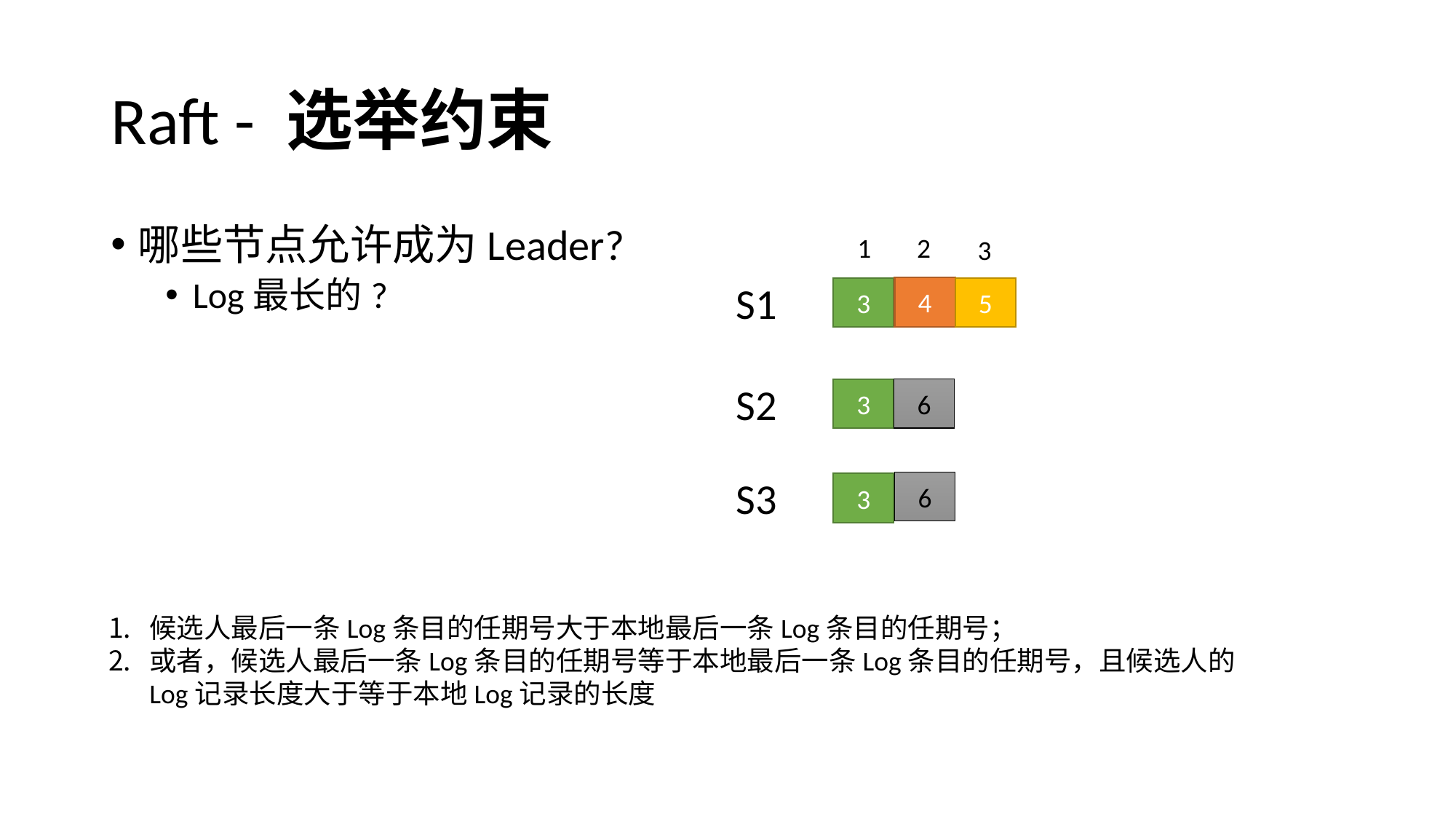

# Raft - 选举约束
哪些节点允许成为Leader?
Log最长的?
1
2
3
S1
4
3
5
S2
3
6
S3
6
3
候选人最后一条Log条目的任期号大于本地最后一条Log条目的任期号；
或者，候选人最后一条Log条目的任期号等于本地最后一条Log条目的任期号，且候选人的Log记录长度大于等于本地Log记录的长度